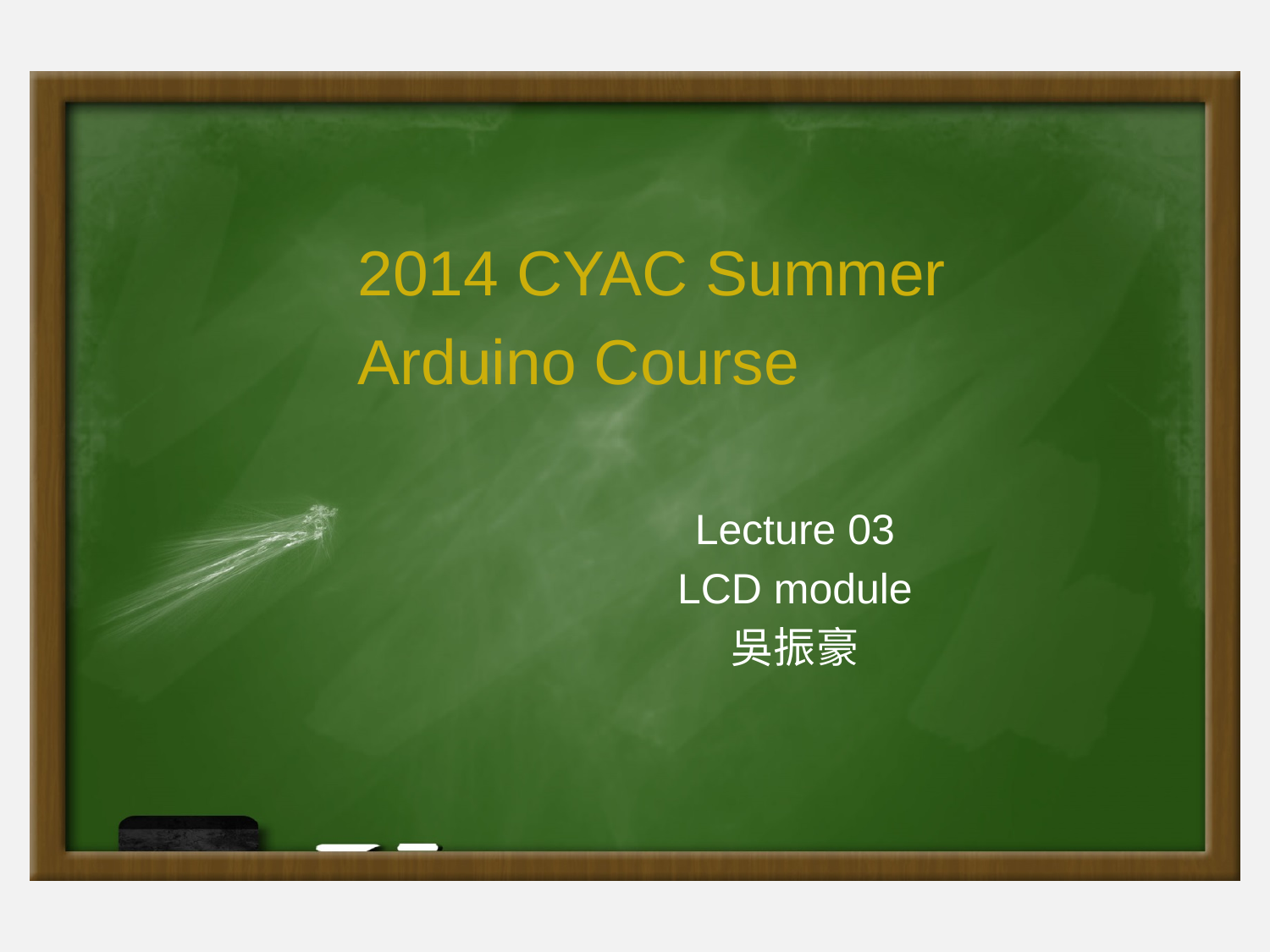

2014 CYAC Summer
Arduino Course
Lecture 03
LCD module
吳振豪